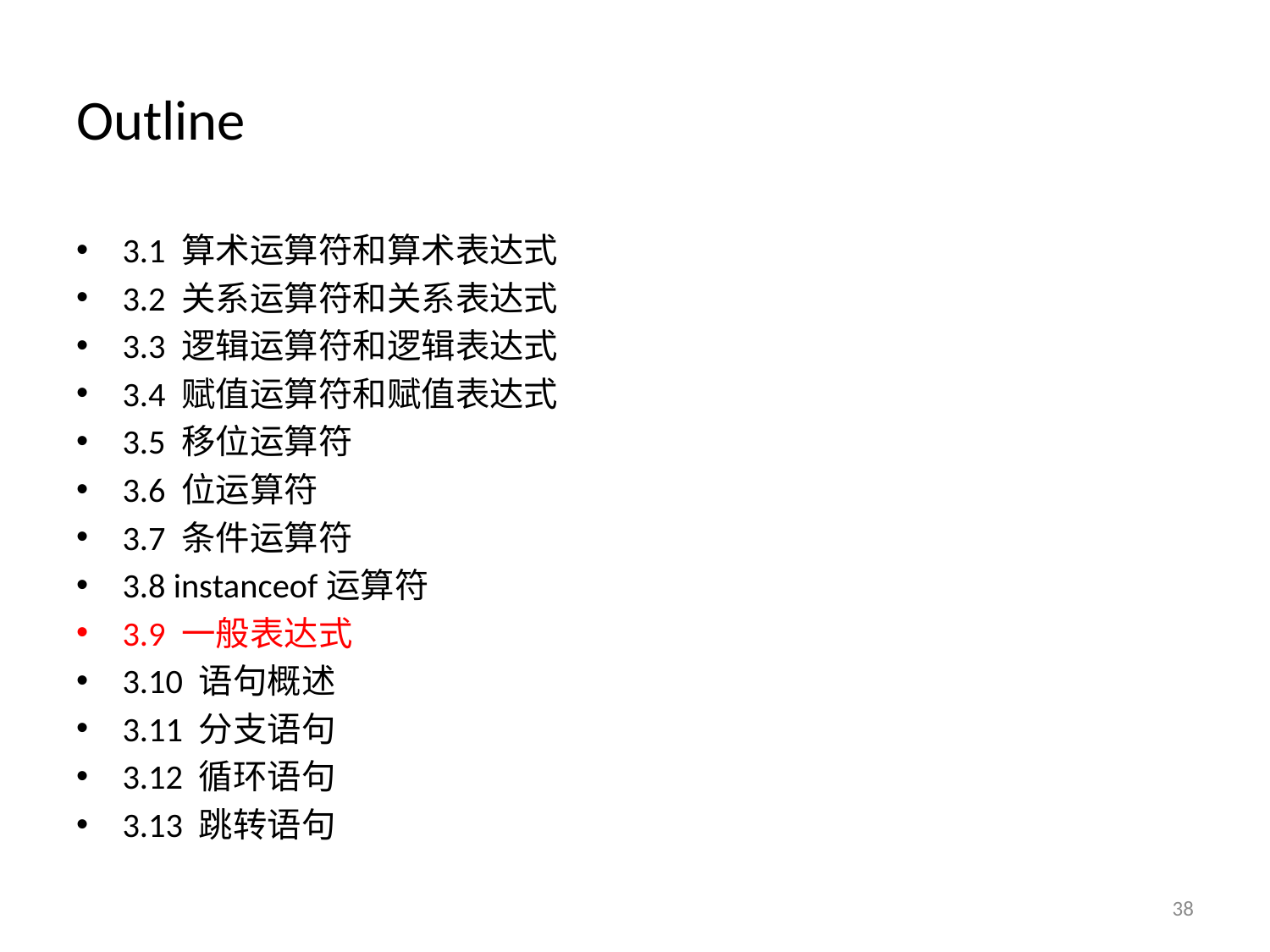

# Outline
3.1 算术运算符和算术表达式
3.2 关系运算符和关系表达式
3.3 逻辑运算符和逻辑表达式
3.4 赋值运算符和赋值表达式
3.5 移位运算符
3.6 位运算符
3.7 条件运算符
3.8 instanceof运算符
3.9 一般表达式
3.10 语句概述
3.11 分支语句
3.12 循环语句
3.13 跳转语句
38